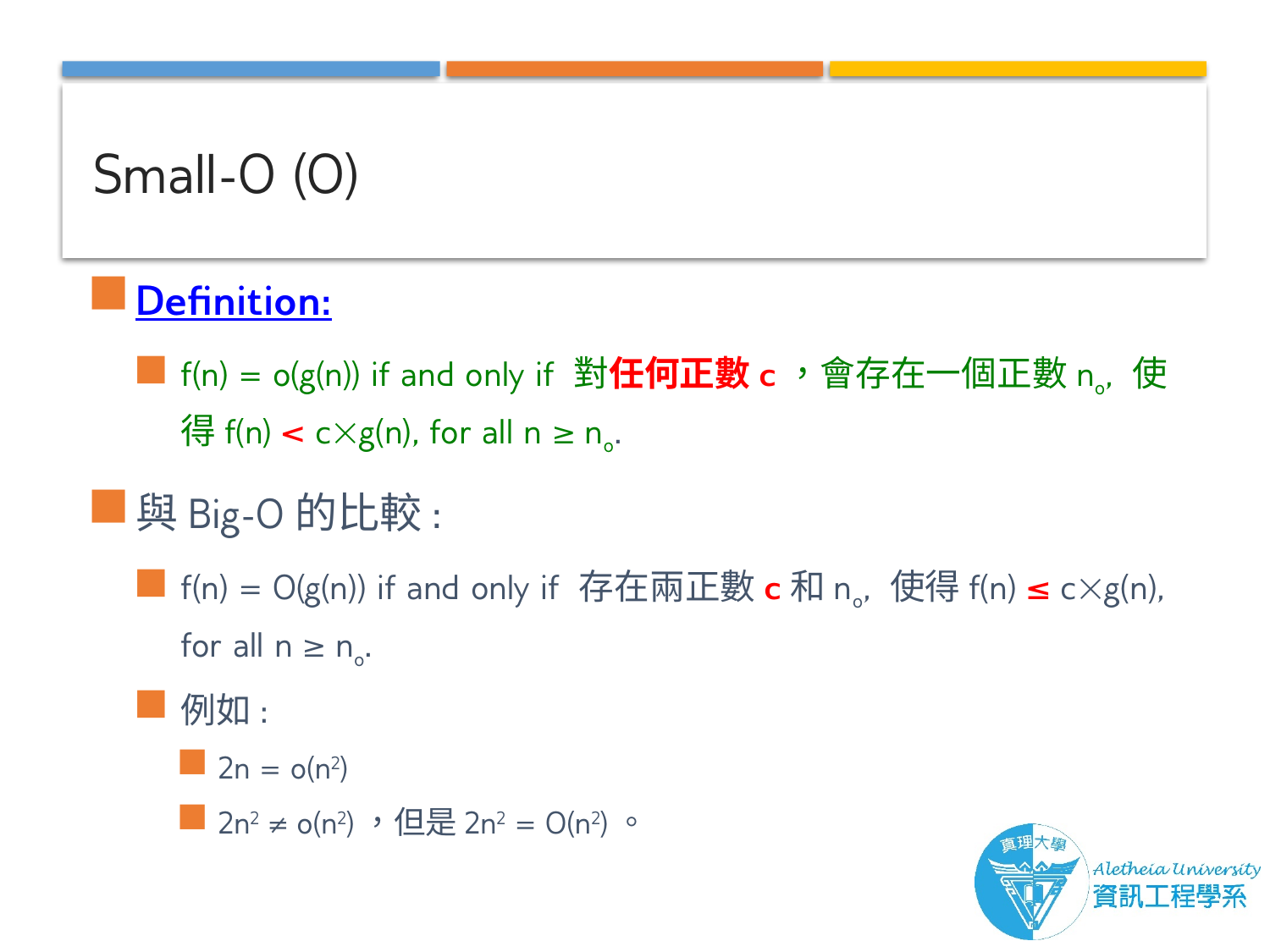

# Small-O (o)
Definition:
f(n) = o(g(n)) if and only if 對任何正數c，會存在一個正數no, 使得f(n) < c×g(n), for all n ≥ no.
與Big-O的比較:
f(n) = O(g(n)) if and only if 存在兩正數c和no, 使得f(n) ≤ c×g(n), for all n ≥ no.
例如:
2n = o(n2)
2n2 ≠ o(n2)，但是2n2 = O(n2)。